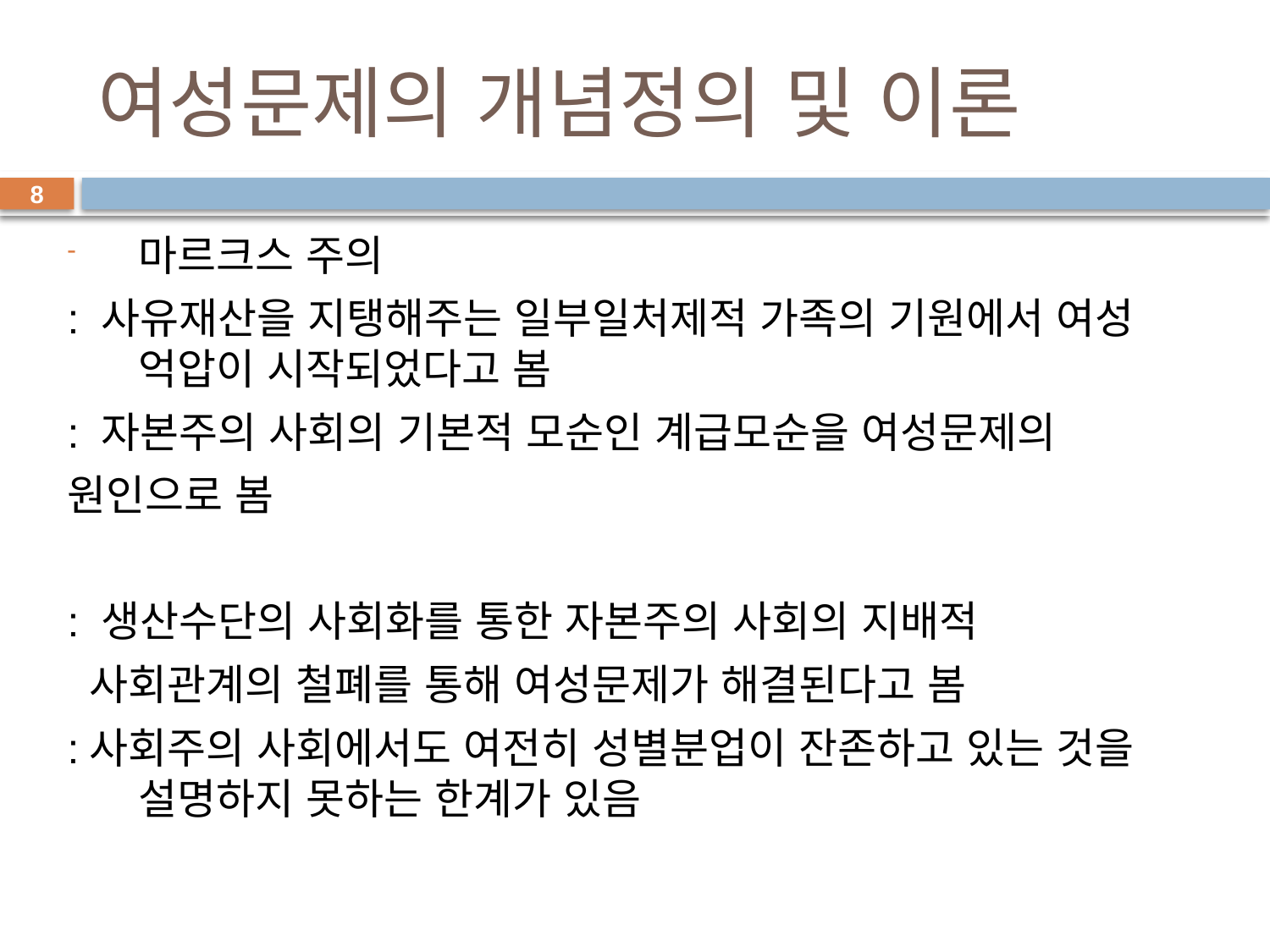

# 여성문제의 개념정의 및 이론
8
마르크스 주의
: 사유재산을 지탱해주는 일부일처제적 가족의 기원에서 여성 억압이 시작되었다고 봄
: 자본주의 사회의 기본적 모순인 계급모순을 여성문제의
원인으로 봄

: 생산수단의 사회화를 통한 자본주의 사회의 지배적
 사회관계의 철폐를 통해 여성문제가 해결된다고 봄
:사회주의 사회에서도 여전히 성별분업이 잔존하고 있는 것을 설명하지 못하는 한계가 있음